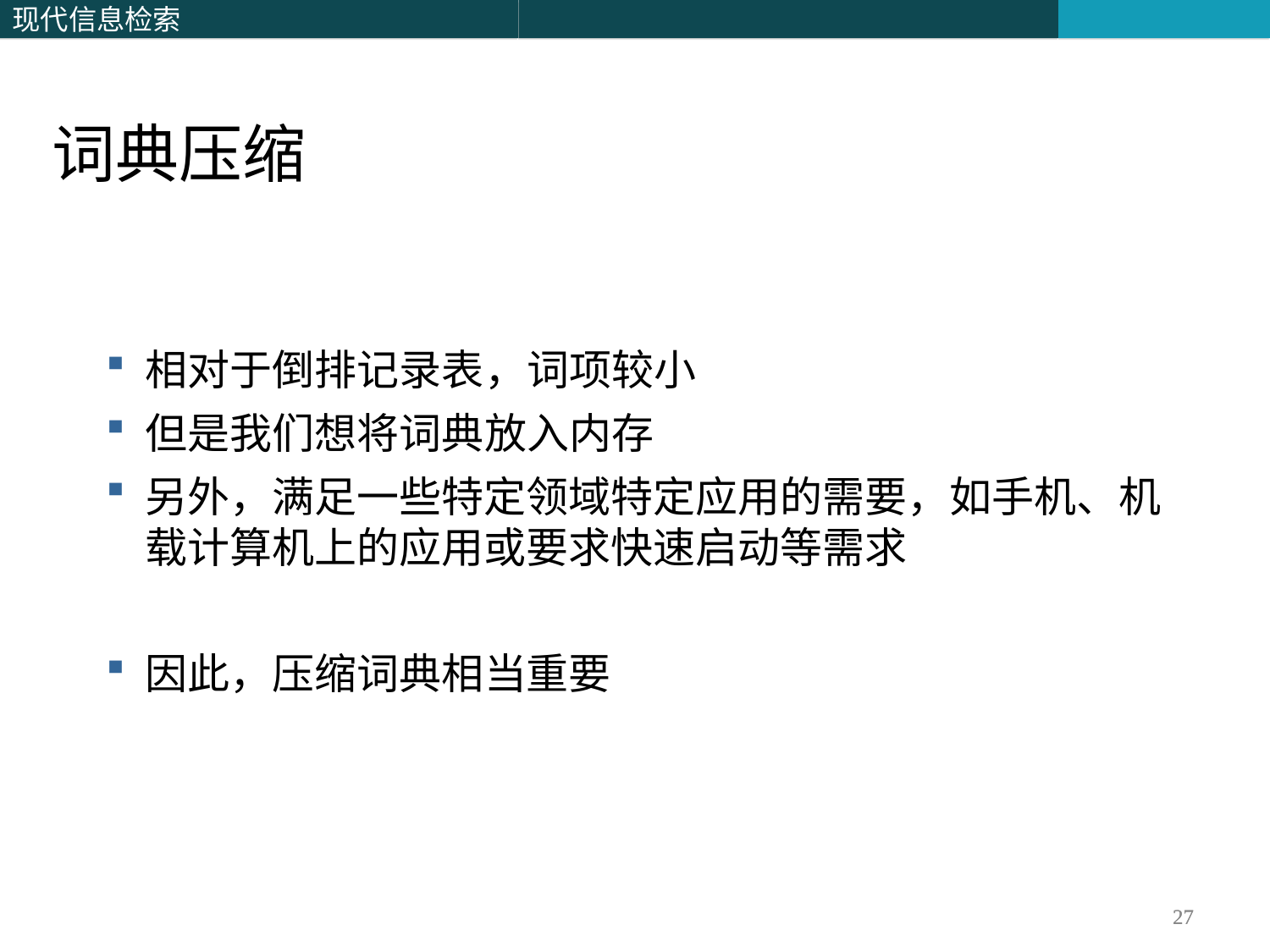

词典压缩
相对于倒排记录表，词项较小
但是我们想将词典放入内存
另外，满足一些特定领域特定应用的需要，如手机、机载计算机上的应用或要求快速启动等需求

因此，压缩词典相当重要
27
27